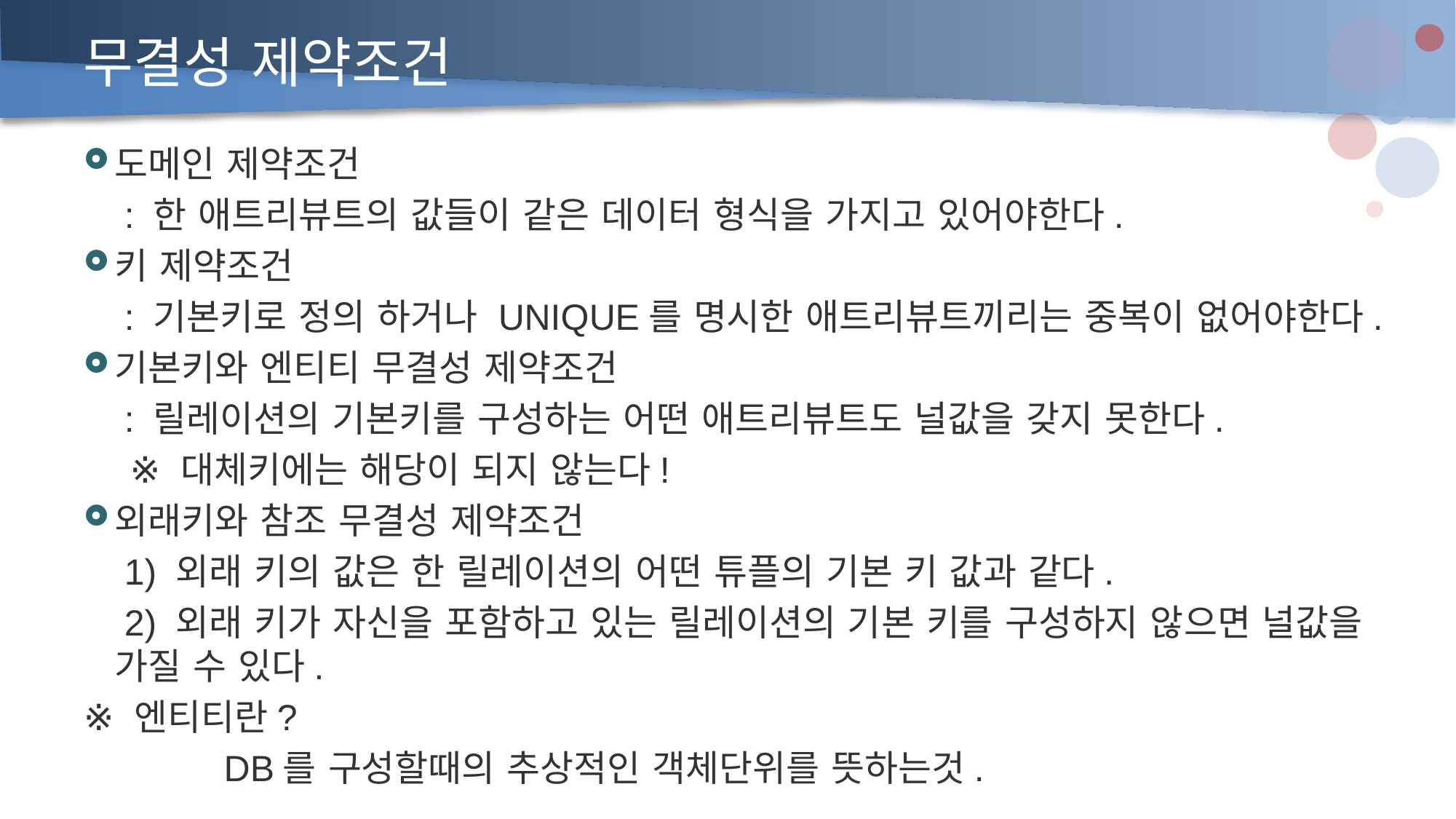

무결성 제약조건
도메인 제약조건
    : 한 애트리뷰트의 값들이 같은 데이터 형식을 가지고 있어야한다.
키 제약조건
    : 기본키로 정의 하거나 UNIQUE를 명시한 애트리뷰트끼리는 중복이 없어야한다.
기본키와 엔티티 무결성 제약조건
    : 릴레이션의 기본키를 구성하는 어떤 애트리뷰트도 널값을 갖지 못한다.
    ※ 대체키에는 해당이 되지 않는다!
외래키와 참조 무결성 제약조건
    1) 외래 키의 값은 한 릴레이션의 어떤 튜플의 기본 키 값과 같다.
    2) 외래 키가 자신을 포함하고 있는 릴레이션의 기본 키를 구성하지 않으면 널값을 가질 수 있다.
※ 엔티티란?
		DB를 구성할때의 추상적인 객체단위를 뜻하는것.